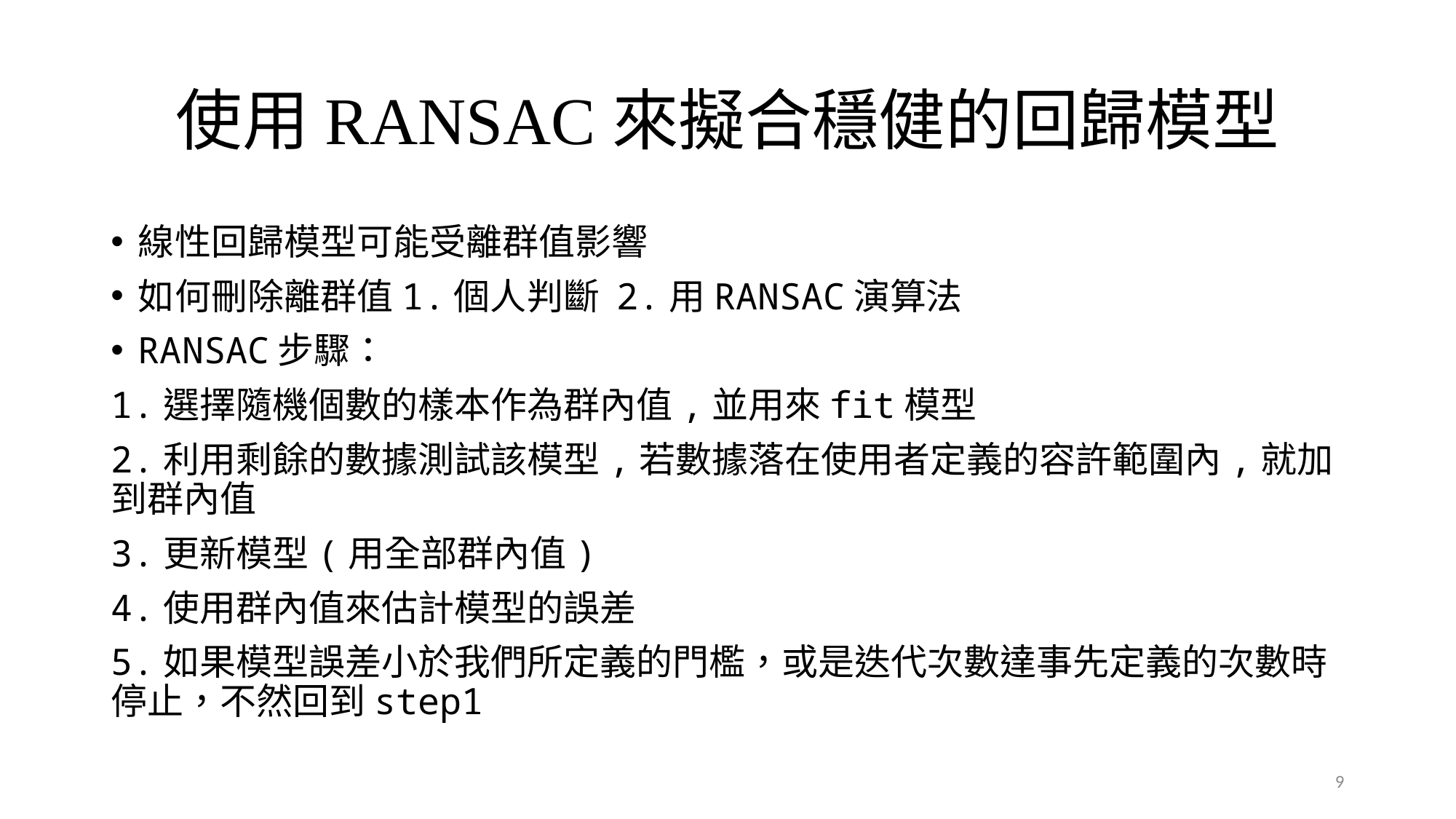

# 使用RANSAC來擬合穩健的回歸模型
線性回歸模型可能受離群值影響
如何刪除離群值1.個人判斷 2.用RANSAC演算法
RANSAC步驟：
1.選擇隨機個數的樣本作為群內值,並用來fit模型
2.利用剩餘的數據測試該模型,若數據落在使用者定義的容許範圍內,就加到群內值
3.更新模型(用全部群內值)
4.使用群內值來估計模型的誤差
5.如果模型誤差小於我們所定義的門檻，或是迭代次數達事先定義的次數時停止，不然回到step1

9